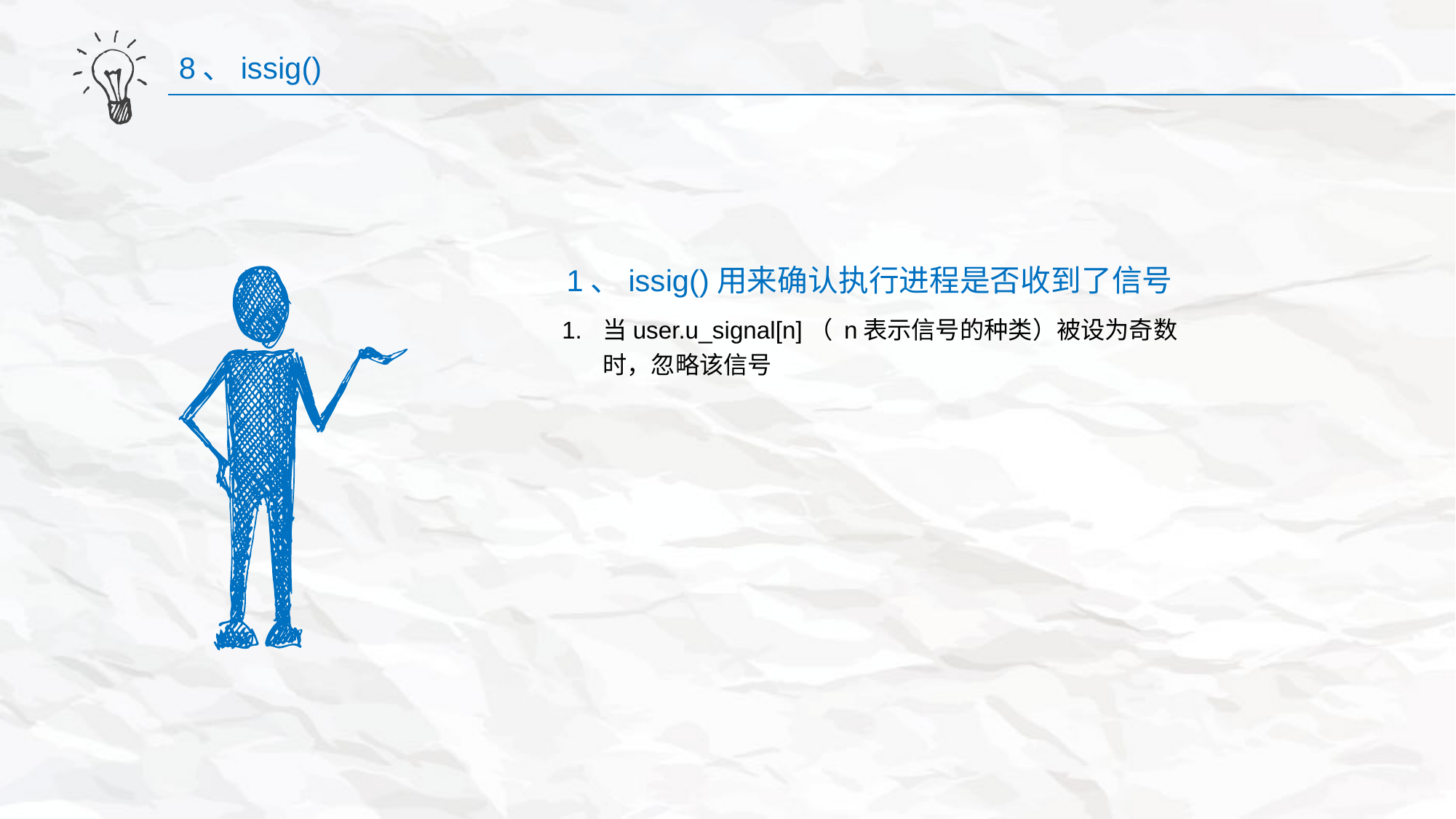

8、issig()
1、issig()用来确认执行进程是否收到了信号
当user.u_signal[n]（ n表示信号的种类）被设为奇数时，忽略该信号